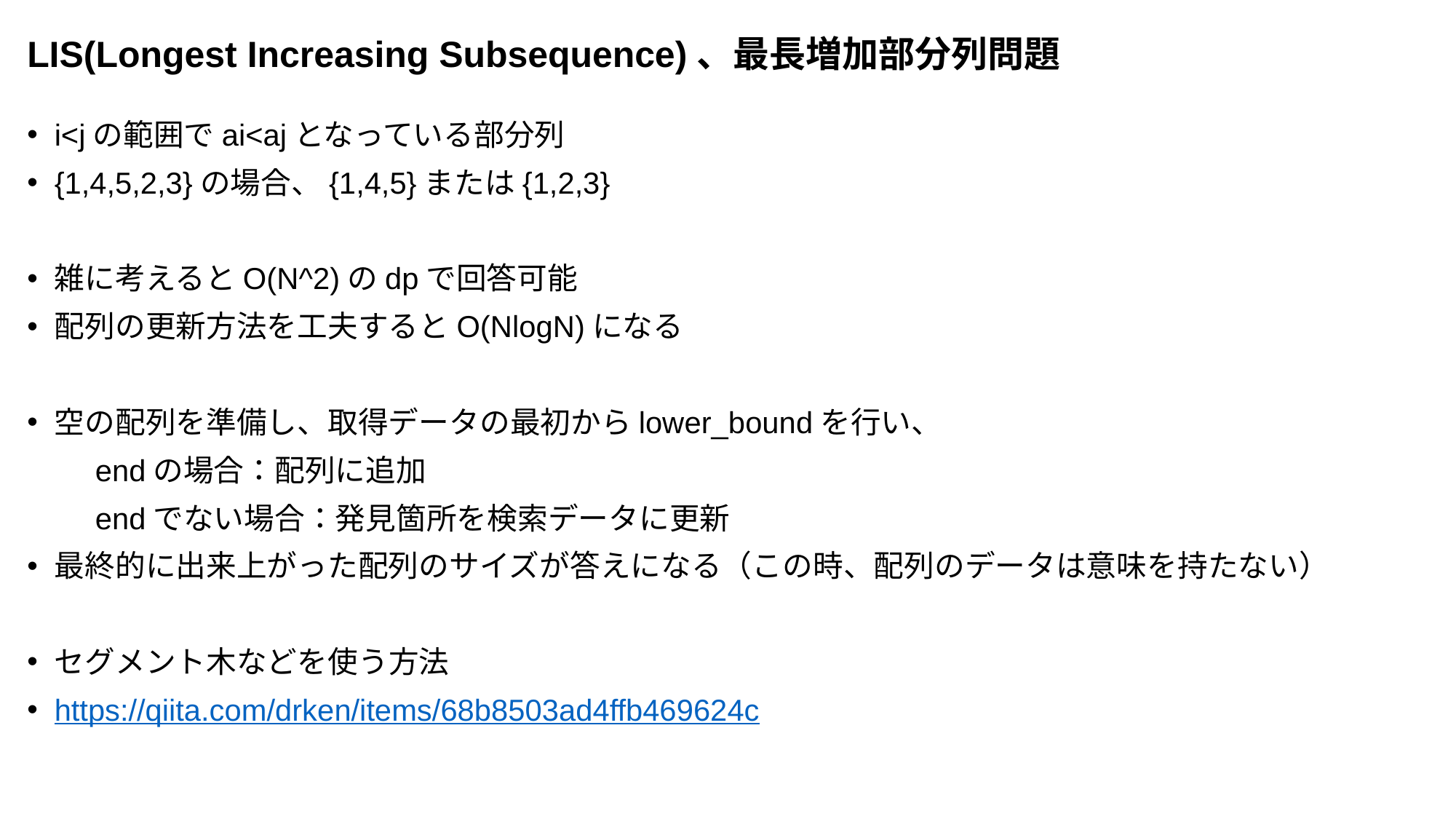

# LIS(Longest Increasing Subsequence)、最長増加部分列問題
i<jの範囲でai<ajとなっている部分列
{1,4,5,2,3}の場合、{1,4,5}または{1,2,3}

雑に考えるとO(N^2)のdpで回答可能
配列の更新方法を工夫するとO(NlogN)になる

空の配列を準備し、取得データの最初からlower_boundを行い、
　　endの場合：配列に追加
　　endでない場合：発見箇所を検索データに更新
最終的に出来上がった配列のサイズが答えになる（この時、配列のデータは意味を持たない）

セグメント木などを使う方法
https://qiita.com/drken/items/68b8503ad4ffb469624c